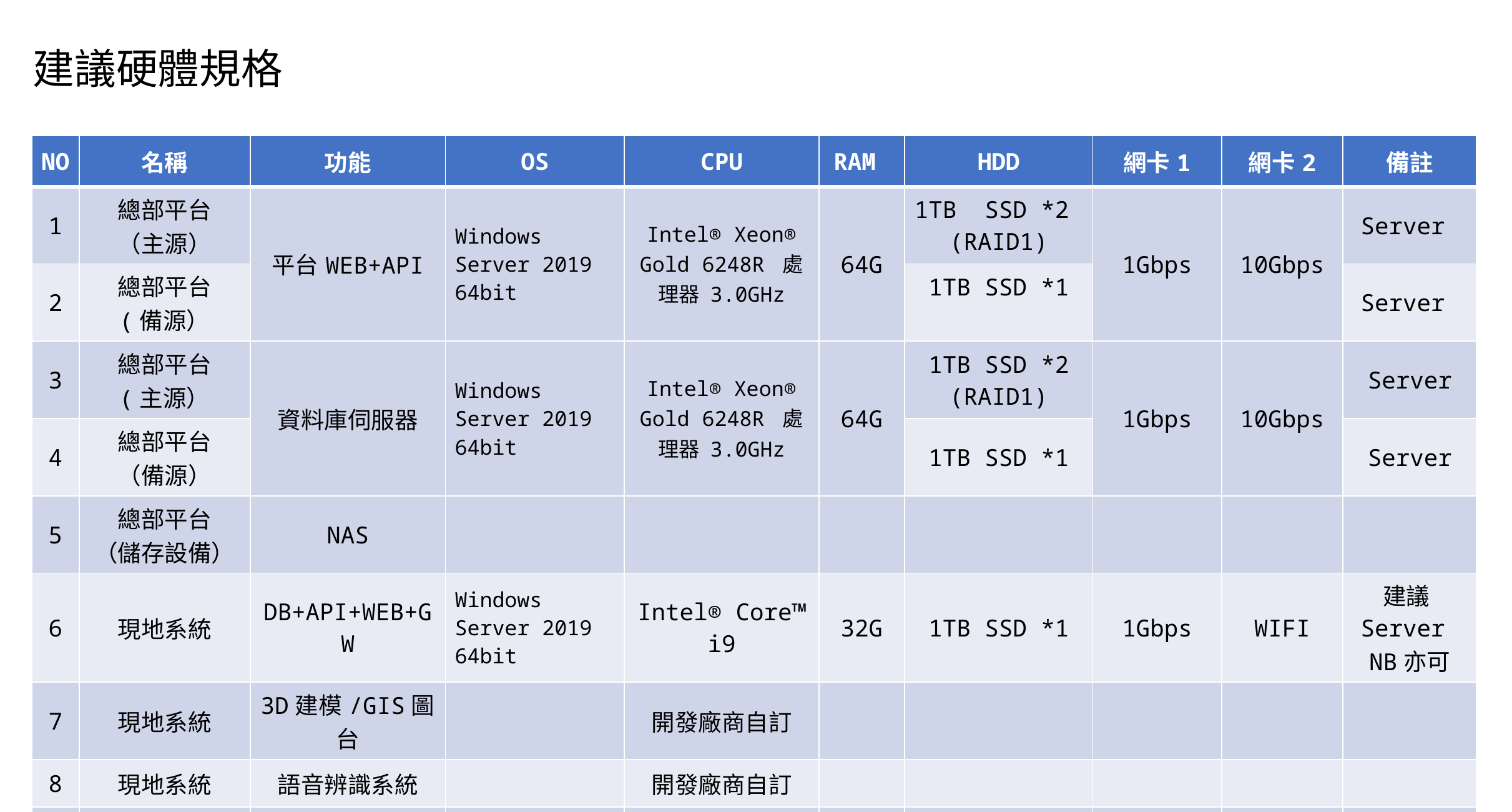

建議硬體規格
| NO | 名稱 | 功能 | OS | CPU | RAM | HDD | 網卡1 | 網卡2 | 備註 |
| --- | --- | --- | --- | --- | --- | --- | --- | --- | --- |
| 1 | 總部平台 （主源） | 平台WEB+API | Windows Server 2019 64bit | Intel® Xeon® Gold 6248R 處理器 3.0GHz | 64G | 1TB SSD \*2 (RAID1) | 1Gbps | 10Gbps | Server |
| 2 | 總部平台 (備源） |  |  |  |  | 1TB SSD \*1 |  |  | Server |
| 3 | 總部平台 (主源） | 資料庫伺服器 | Windows Server 2019 64bit | Intel® Xeon® Gold 6248R 處理器 3.0GHz | 64G | 1TB SSD \*2 (RAID1) | 1Gbps | 10Gbps | Server |
| 4 | 總部平台 （備源） |  |  |  |  | 1TB SSD \*1 |  |  | Server |
| 5 | 總部平台 （儲存設備） | NAS |  |  |  |  |  |  |  |
| 6 | 現地系統 | DB+API+WEB+GW | Windows Server 2019 64bit | Intel® Core™ i9 | 32G | 1TB SSD \*1 | 1Gbps | WIFI | 建議Server NB亦可 |
| 7 | 現地系統 | 3D建模/GIS圖台 |  | 開發廠商自訂 |  |  |  |  |  |
| 8 | 現地系統 | 語音辨識系統 |  | 開發廠商自訂 |  |  |  |  |  |
| 9 | 現地系統 | 影音串流主機 |  | 開發廠商自訂 |  |  |  |  |  |
|  |  |  |  |  |  |  |  |  |  |